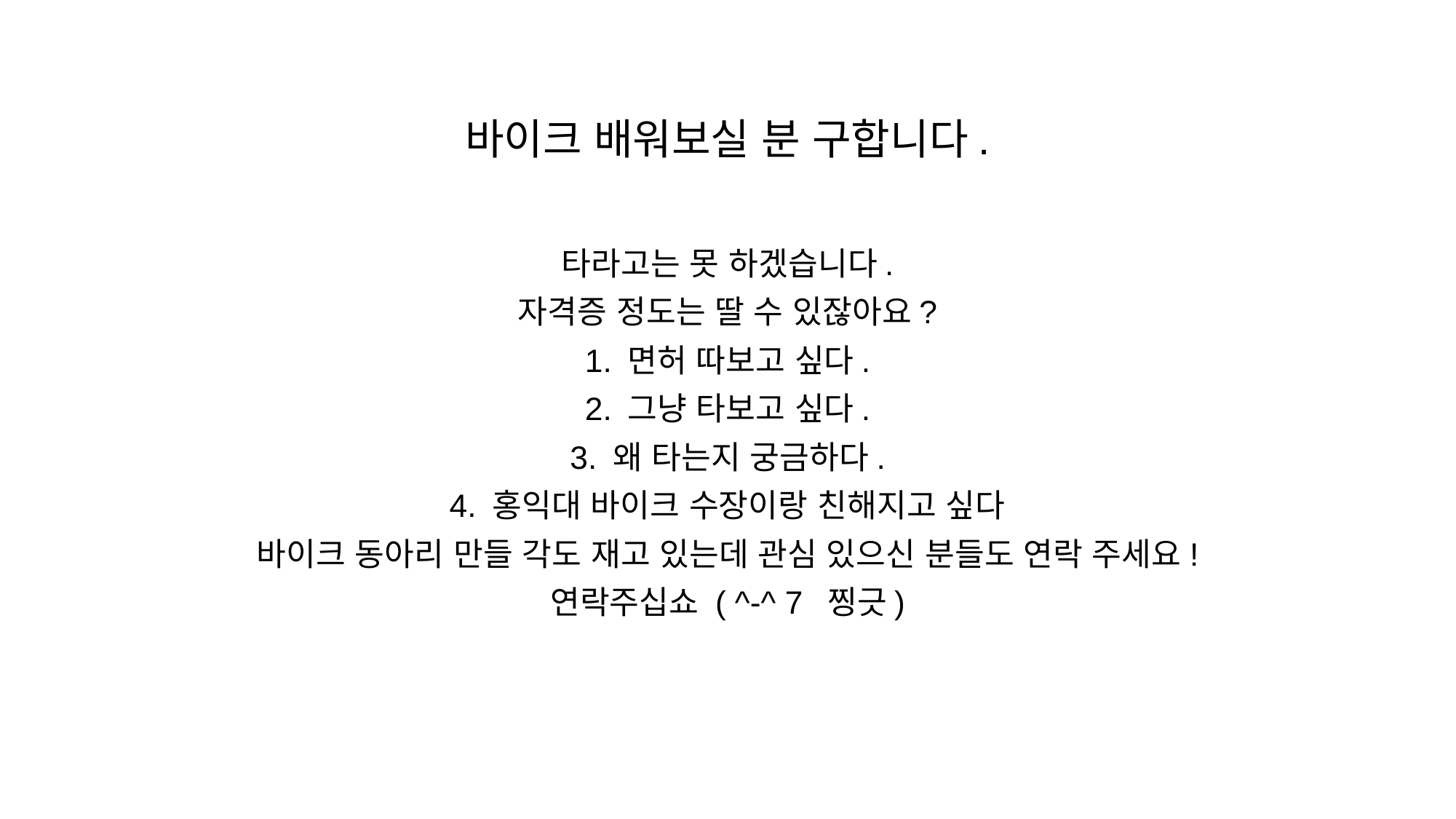

# 바이크 배워보실 분 구합니다.
타라고는 못 하겠습니다.
자격증 정도는 딸 수 있잖아요?
1. 면허 따보고 싶다.
2. 그냥 타보고 싶다.
3. 왜 타는지 궁금하다.
4. 홍익대 바이크 수장이랑 친해지고 싶다
바이크 동아리 만들 각도 재고 있는데 관심 있으신 분들도 연락 주세요!
연락주십쇼 ( ^-^ 7  찡긋)